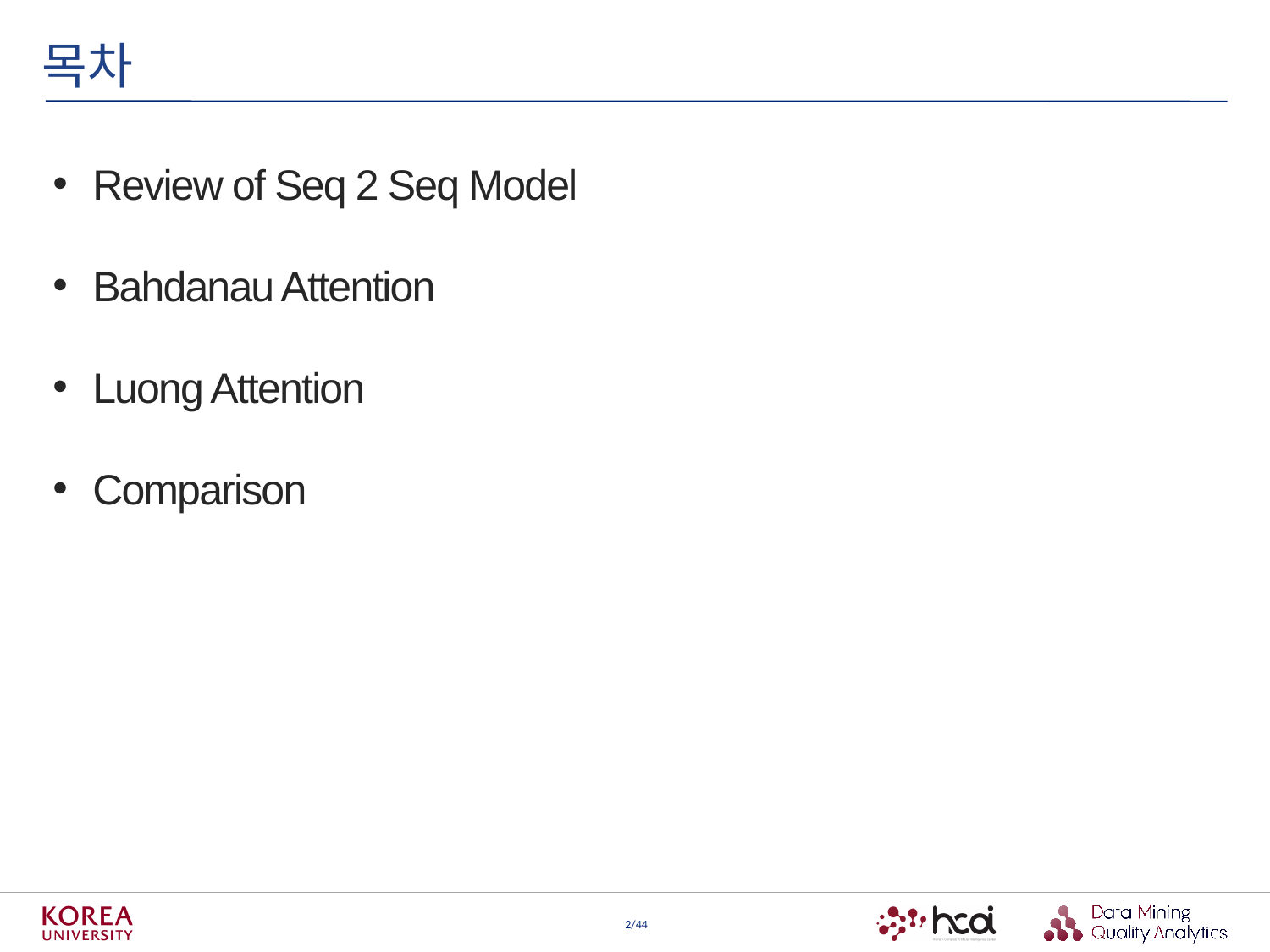

목차
Review of Seq 2 Seq Model
Bahdanau Attention
Luong Attention
Comparison